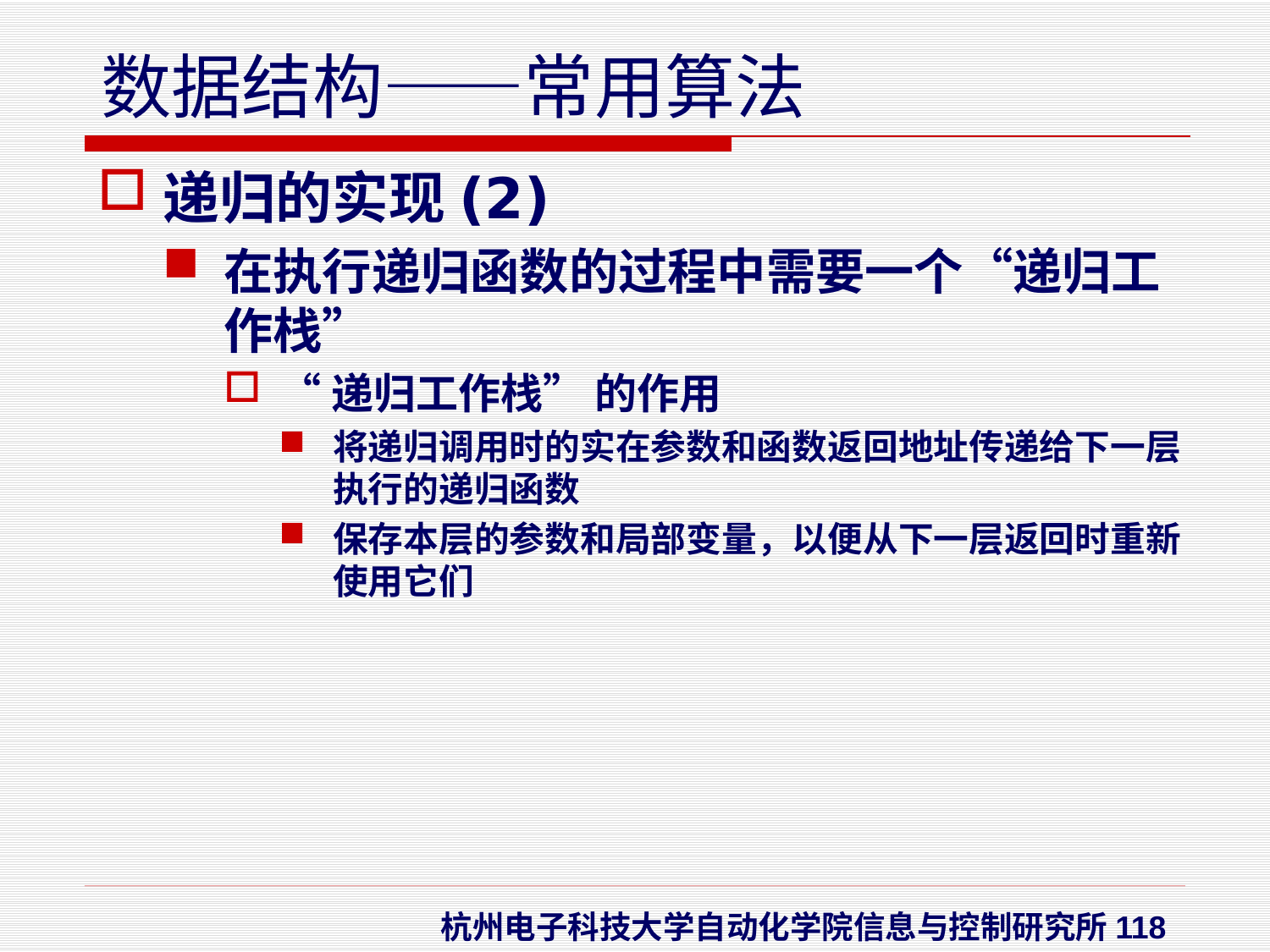

递归的实现(2)
在执行递归函数的过程中需要一个“递归工作栈”
“递归工作栈” 的作用
将递归调用时的实在参数和函数返回地址传递给下一层执行的递归函数
保存本层的参数和局部变量，以便从下一层返回时重新使用它们